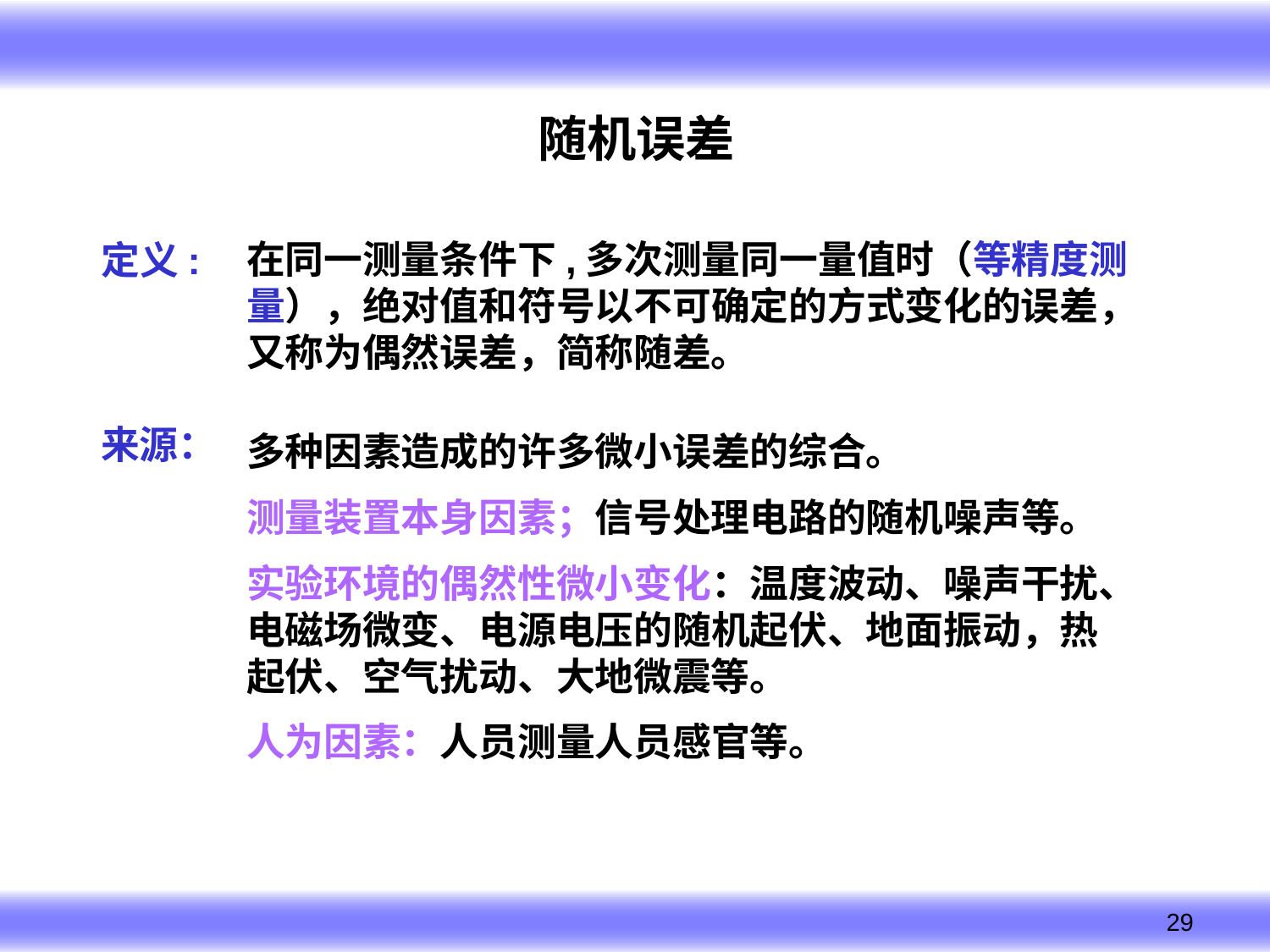

随机误差
在同一测量条件下,多次测量同一量值时（等精度测量），绝对值和符号以不可确定的方式变化的误差，又称为偶然误差，简称随差。
定义:
来源：
多种因素造成的许多微小误差的综合。
测量装置本身因素；信号处理电路的随机噪声等。
实验环境的偶然性微小变化：温度波动、噪声干扰、电磁场微变、电源电压的随机起伏、地面振动，热起伏、空气扰动、大地微震等。
人为因素：人员测量人员感官等。
29